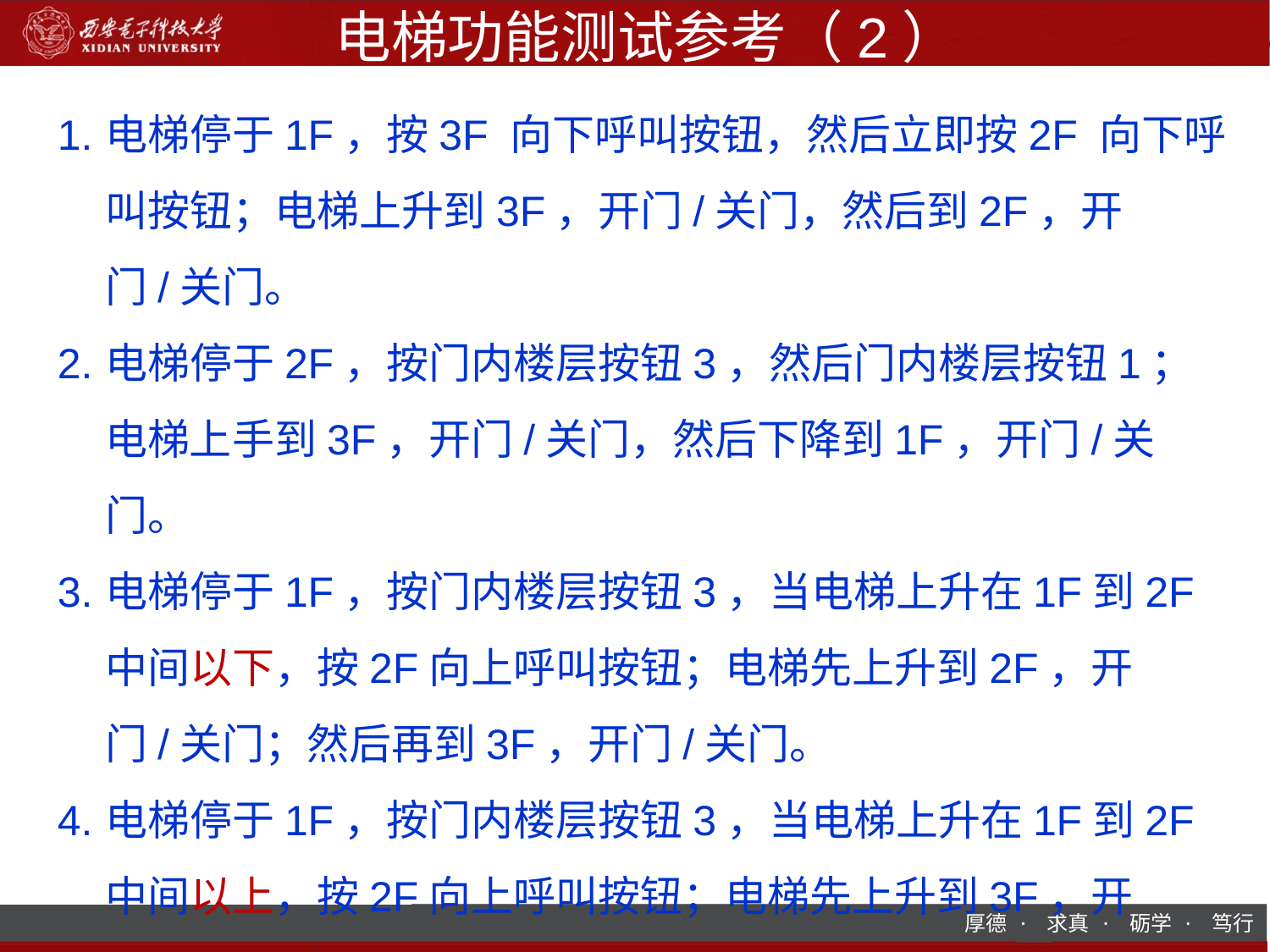

# 电梯功能测试参考（2）
电梯停于1F，按3F 向下呼叫按钮，然后立即按2F 向下呼叫按钮；电梯上升到3F，开门/关门，然后到2F，开门/关门。
电梯停于2F，按门内楼层按钮3，然后门内楼层按钮1；电梯上手到3F，开门/关门，然后下降到1F，开门/关门。
电梯停于1F，按门内楼层按钮3，当电梯上升在1F到2F中间以下，按2F向上呼叫按钮；电梯先上升到2F，开门/关门；然后再到3F，开门/关门。
电梯停于1F，按门内楼层按钮3，当电梯上升在1F到2F中间以上，按2F向上呼叫按钮；电梯先上升到3F，开门/关门；然后再到2F，开门/关门。